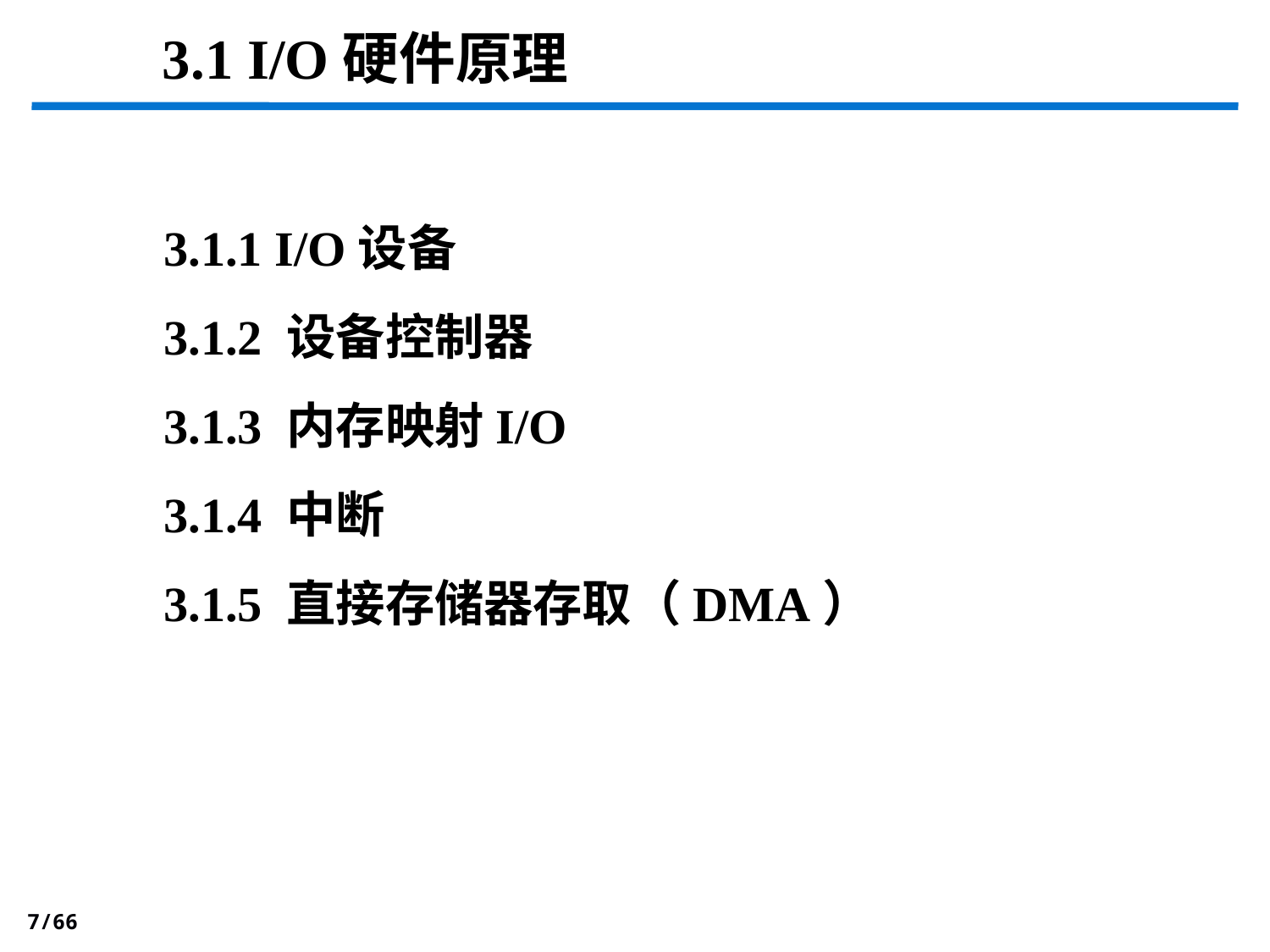

# 3.1 I/O硬件原理
3.1.1 I/O设备
3.1.2 设备控制器
3.1.3 内存映射I/O
3.1.4 中断
3.1.5 直接存储器存取（DMA）